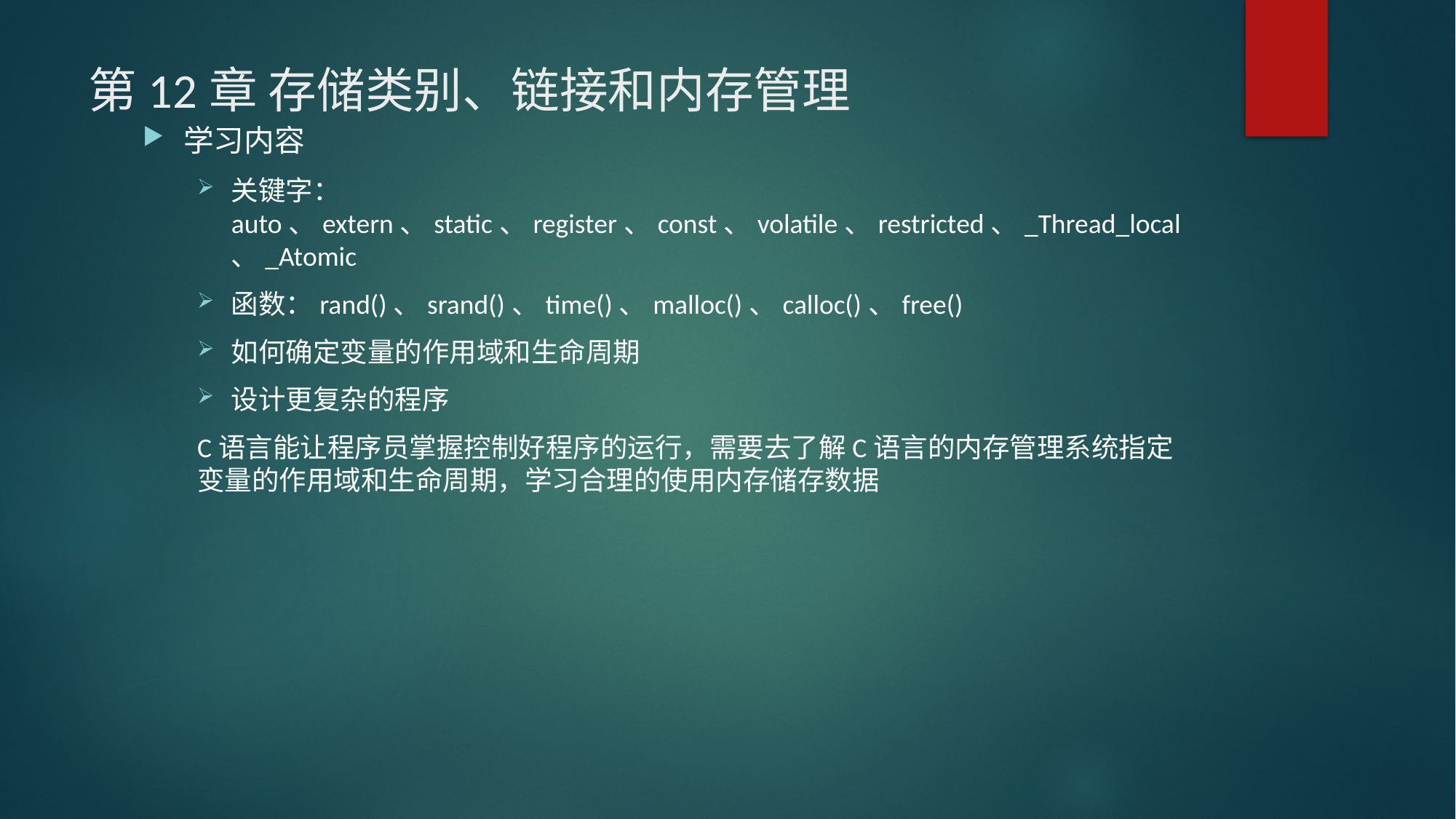

# 第12章 存储类别、链接和内存管理
学习内容
关键字：auto、extern、static、register、const、volatile、restricted、_Thread_local、_Atomic
函数：rand()、srand()、time()、malloc()、calloc()、free()
如何确定变量的作用域和生命周期
设计更复杂的程序
C语言能让程序员掌握控制好程序的运行，需要去了解C语言的内存管理系统指定变量的作用域和生命周期，学习合理的使用内存储存数据